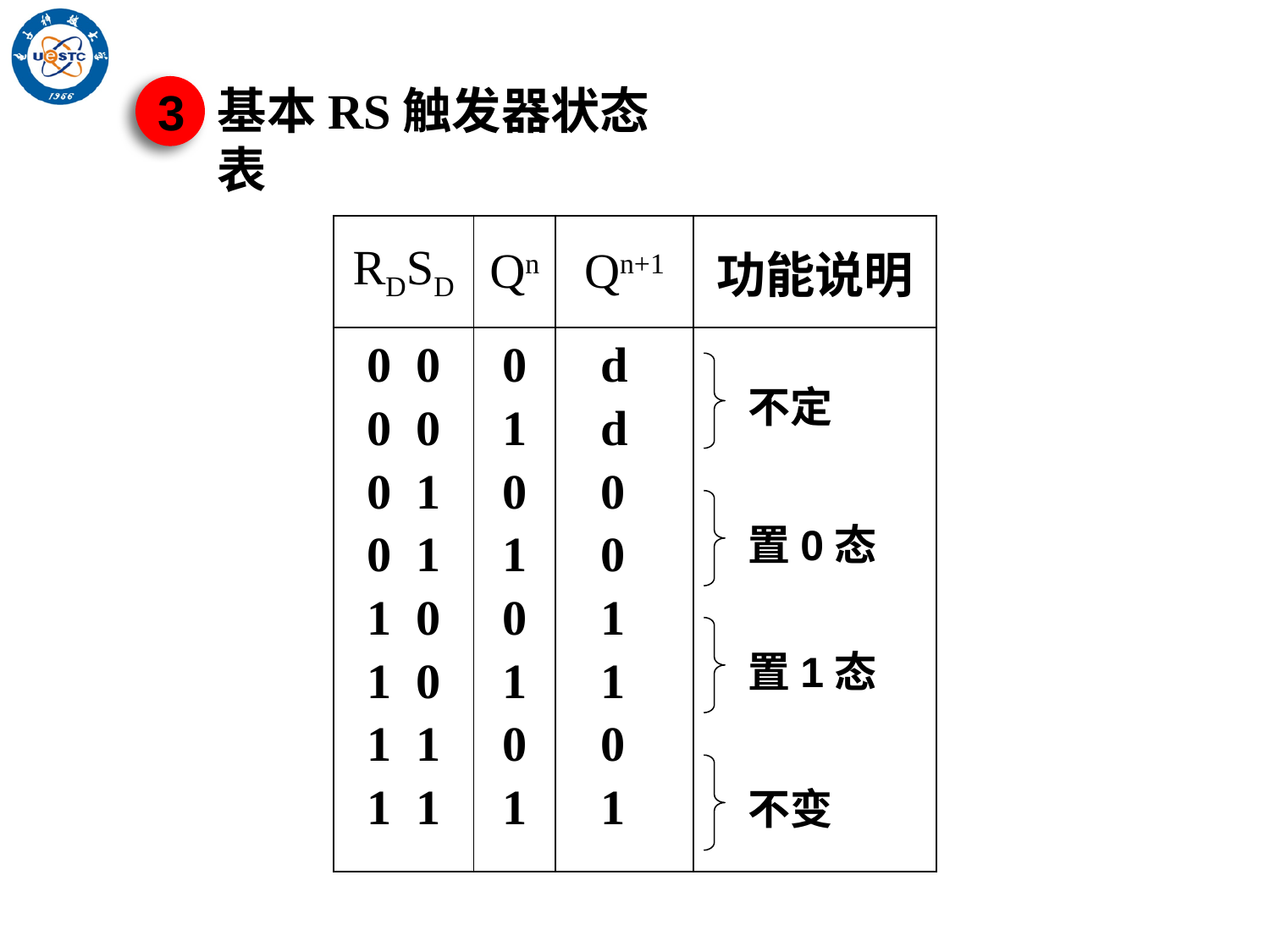

基本RS触发器状态表
3
| RDSD | Qn | Qn+1 | 功能说明 |
| --- | --- | --- | --- |
|  |  |  |  |
0  0     0      d
0  0     1      d
0  1     0      0
0  1     1      0
1  0     0      1
1  0     1      1
1  1     0      0
1  1     1      1

不定

置0态

置1态

不变